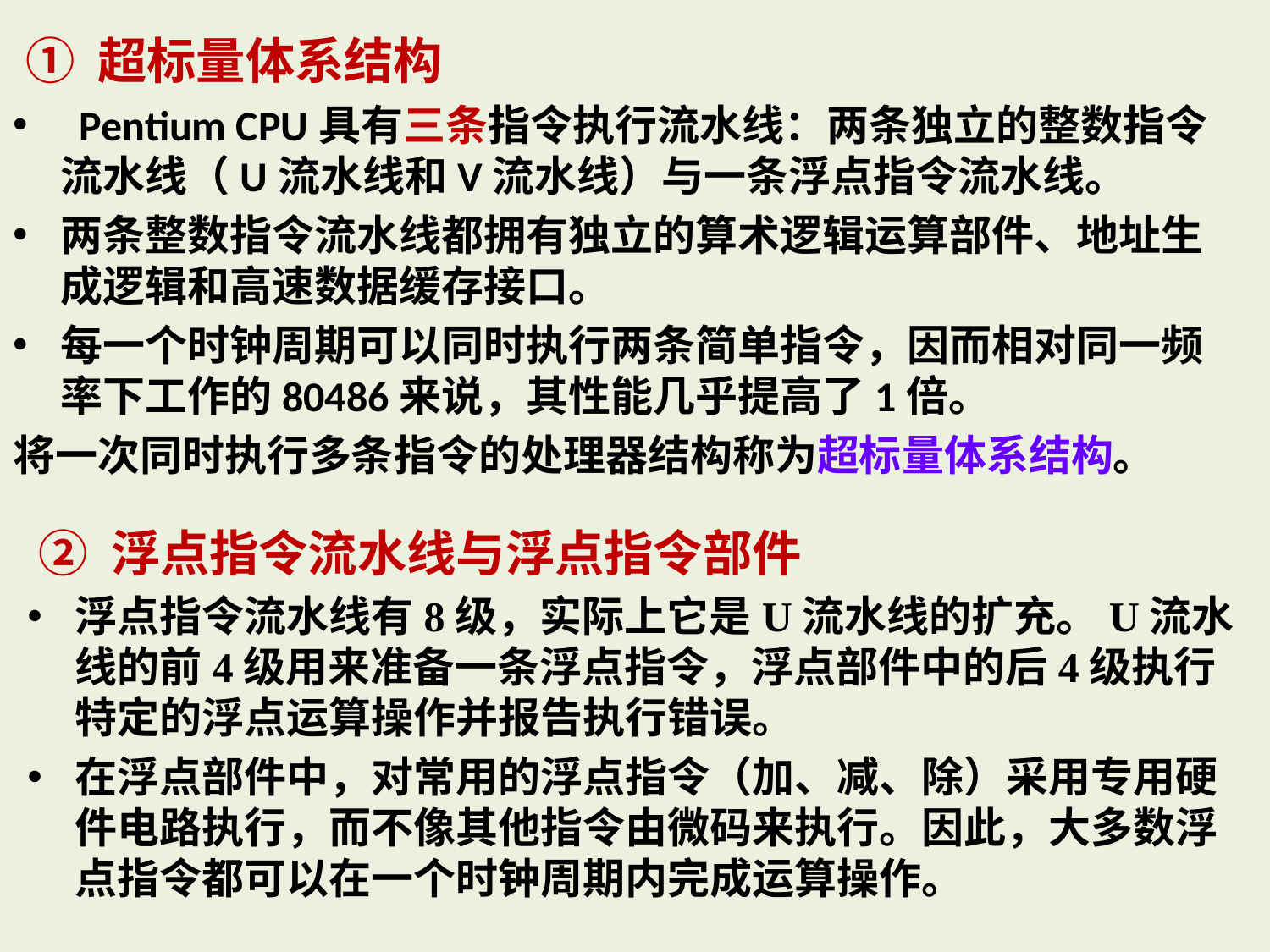

① 超标量体系结构
  Pentium CPU具有三条指令执行流水线：两条独立的整数指令流水线（U流水线和V流水线）与一条浮点指令流水线。
两条整数指令流水线都拥有独立的算术逻辑运算部件、地址生成逻辑和高速数据缓存接口。
每一个时钟周期可以同时执行两条简单指令，因而相对同一频率下工作的80486来说，其性能几乎提高了1倍。
将一次同时执行多条指令的处理器结构称为超标量体系结构。
 ② 浮点指令流水线与浮点指令部件
浮点指令流水线有8级，实际上它是U流水线的扩充。U流水线的前4级用来准备一条浮点指令，浮点部件中的后4级执行特定的浮点运算操作并报告执行错误。
在浮点部件中，对常用的浮点指令（加、减、除）采用专用硬件电路执行，而不像其他指令由微码来执行。因此，大多数浮点指令都可以在一个时钟周期内完成运算操作。
19